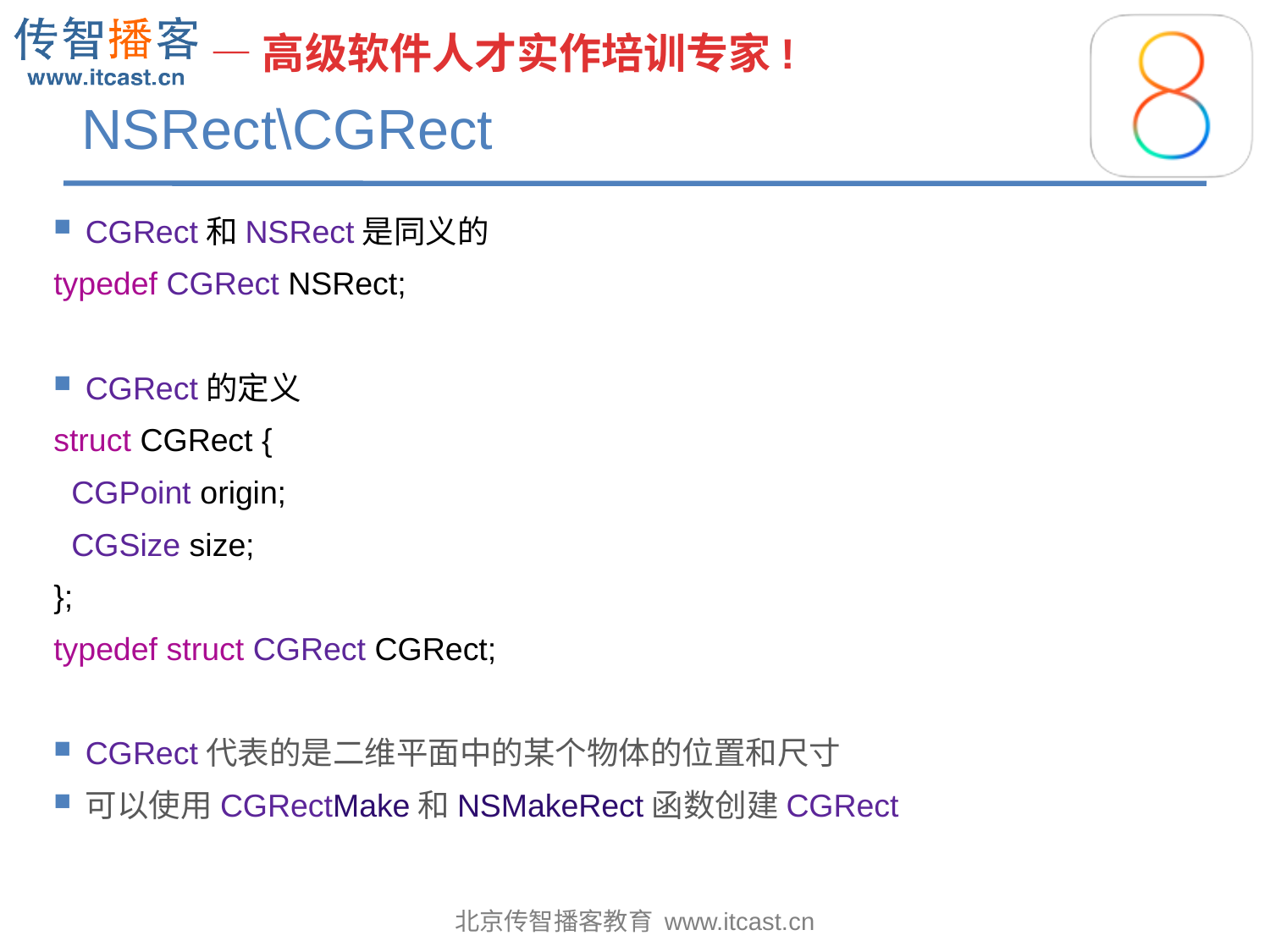

# NSRect\CGRect
CGRect和NSRect是同义的
typedef CGRect NSRect;

CGRect的定义
struct CGRect {
  CGPoint origin;
  CGSize size;
};
typedef struct CGRect CGRect;

CGRect代表的是二维平面中的某个物体的位置和尺寸
可以使用CGRectMake和NSMakeRect函数创建CGRect